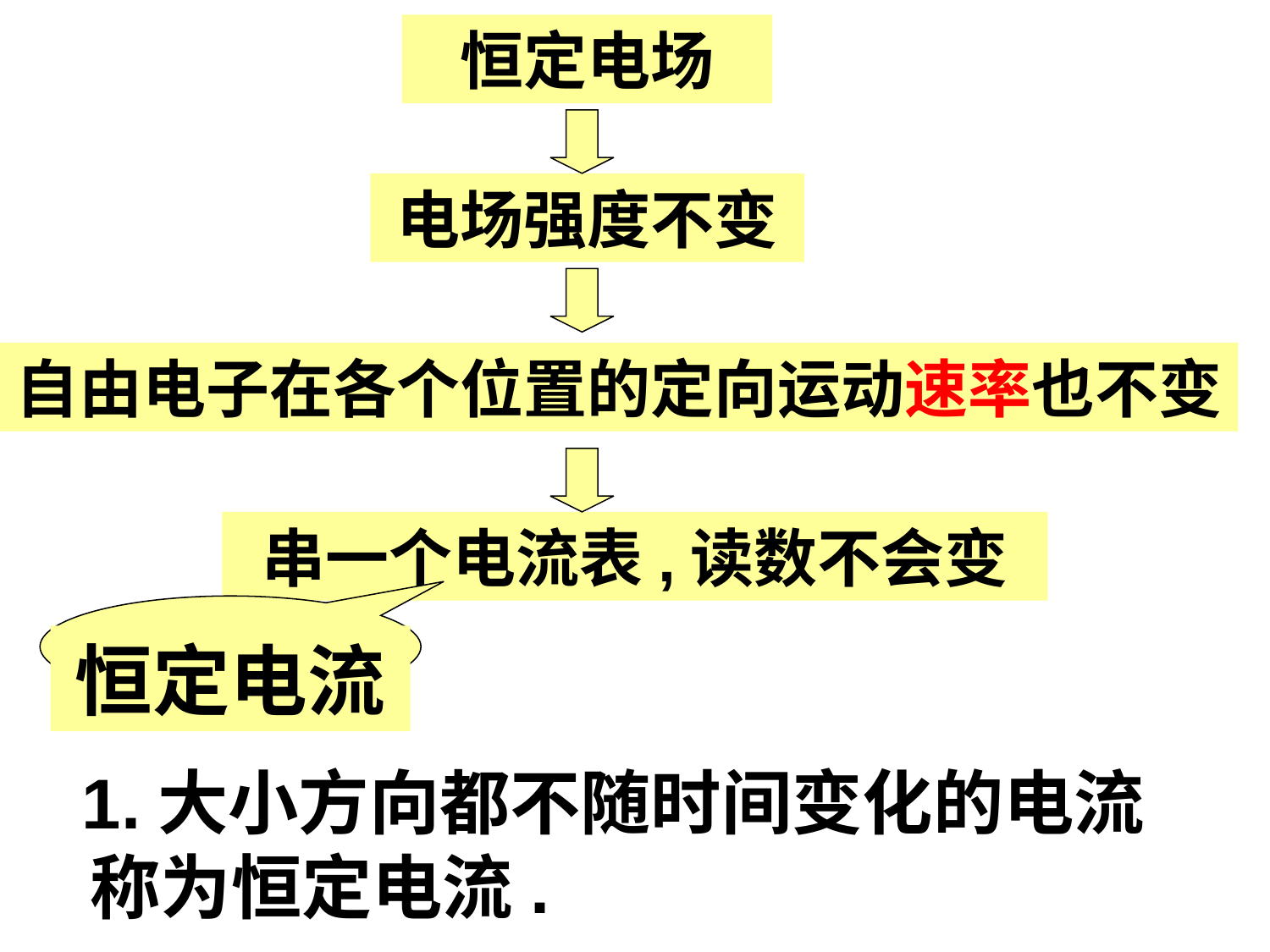

恒定电场

电场强度不变

自由电子在各个位置的定向运动速率也不变

串一个电流表,读数不会变

恒定电流
  1.大小方向都不随时间变化的电流称为恒定电流.